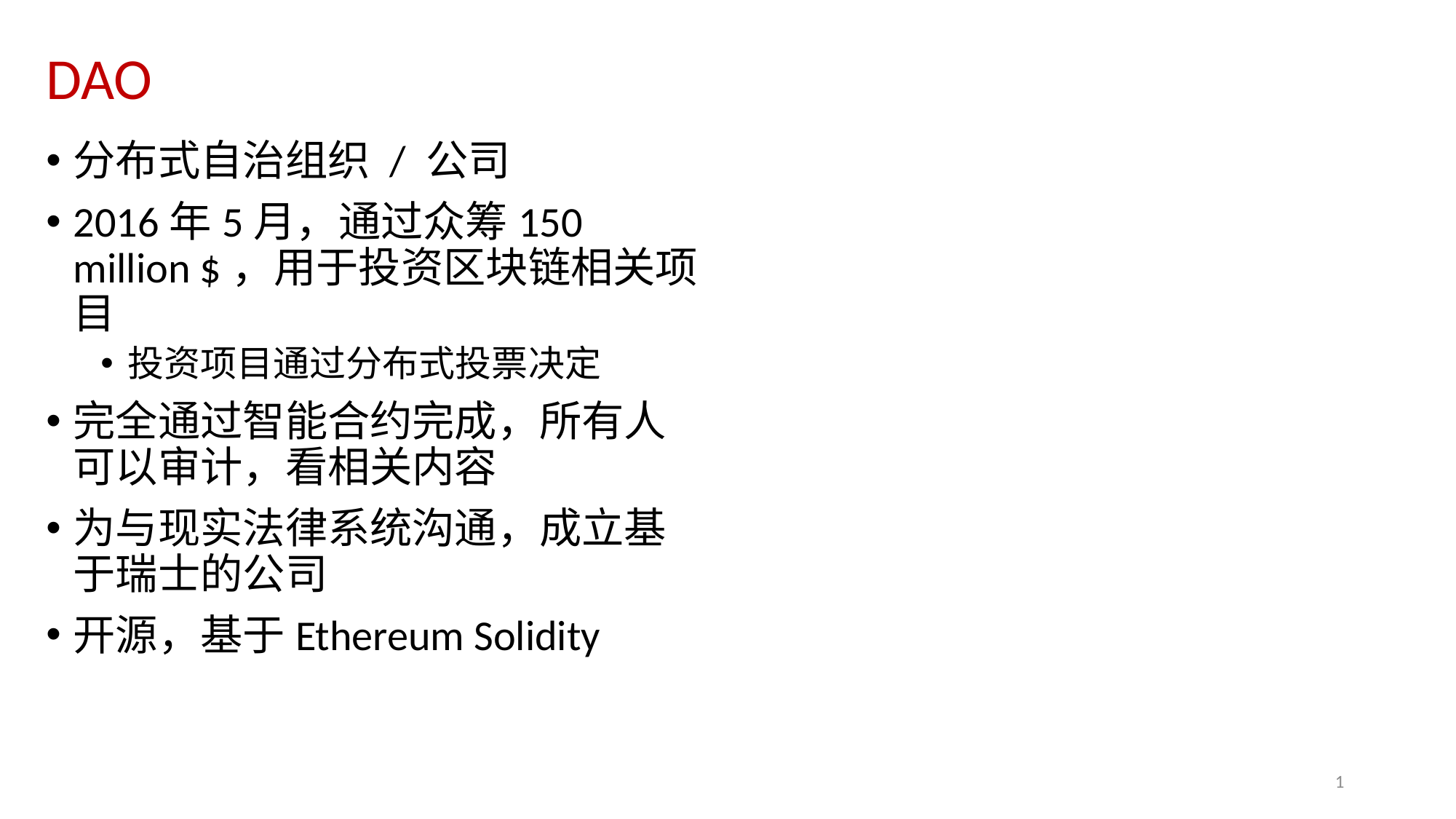

# DAO
分布式自治组织 / 公司
2016年5月，通过众筹150 million $，用于投资区块链相关项目
投资项目通过分布式投票决定
完全通过智能合约完成，所有人可以审计，看相关内容
为与现实法律系统沟通，成立基于瑞士的公司
开源，基于Ethereum Solidity

1